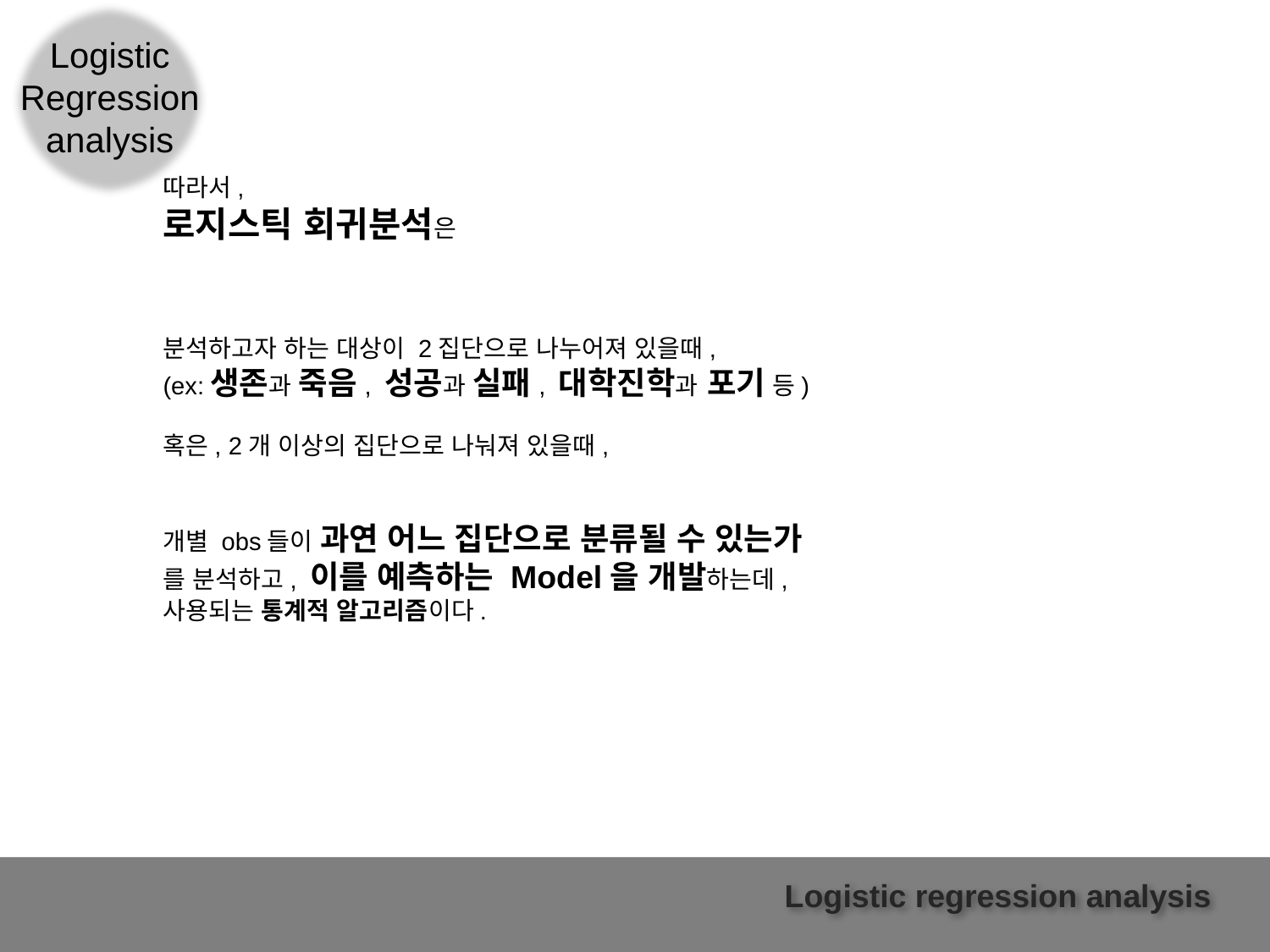

Logistic
Regression
analysis
Logistic regression
따라서,
로지스틱 회귀분석은

분석하고자 하는 대상이 2집단으로 나누어져 있을때,
(ex:생존과 죽음, 성공과 실패, 대학진학과 포기 등)

혹은, 2개 이상의 집단으로 나눠져 있을때,

개별 obs들이 과연 어느 집단으로 분류될 수 있는가
를 분석하고, 이를 예측하는 Model을 개발하는데,
사용되는 통계적 알고리즘이다.

Logistic regression analysis